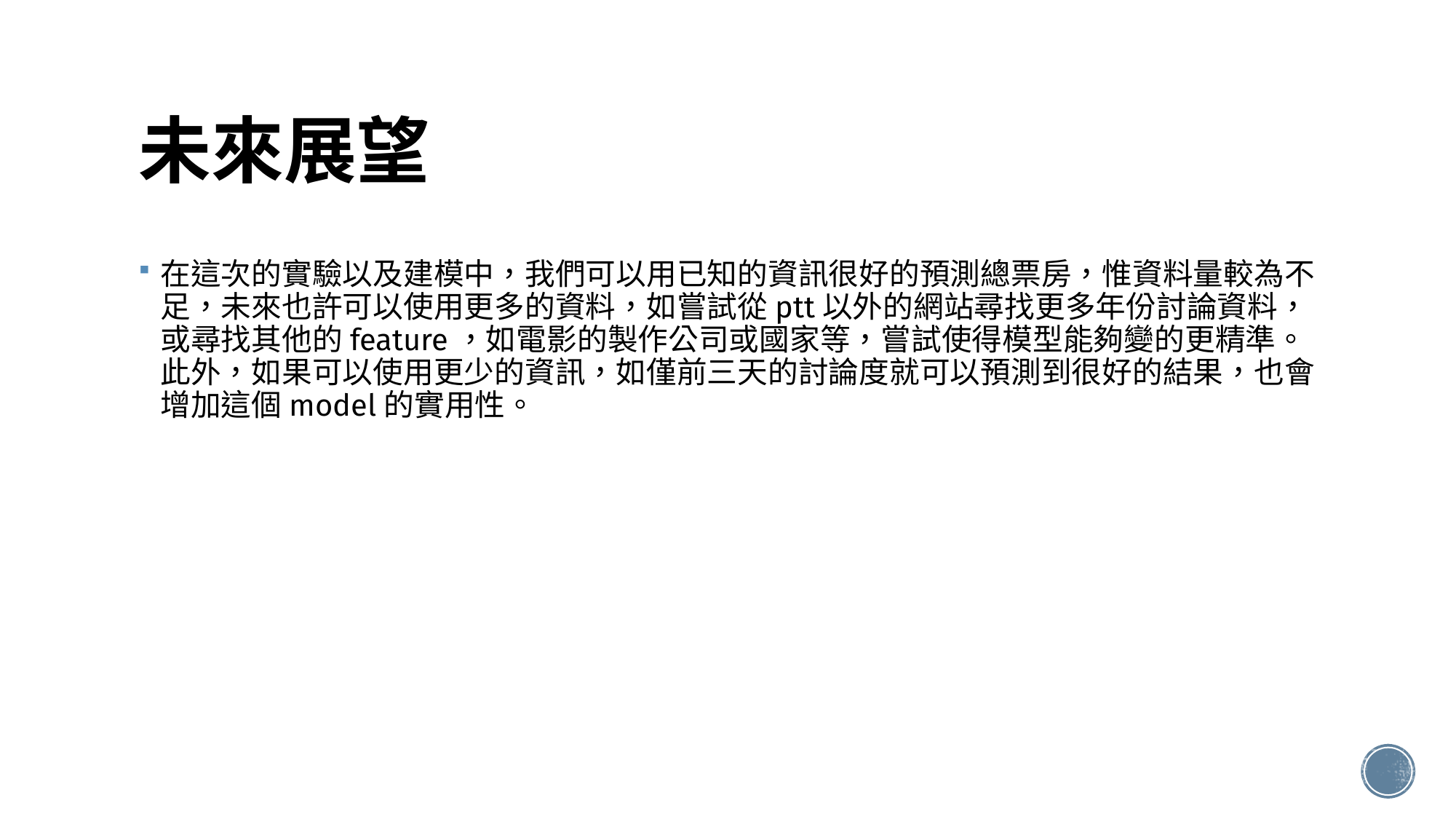

# 未來展望
在這次的實驗以及建模中，我們可以用已知的資訊很好的預測總票房，惟資料量較為不足，未來也許可以使用更多的資料，如嘗試從ptt以外的網站尋找更多年份討論資料，或尋找其他的feature，如電影的製作公司或國家等，嘗試使得模型能夠變的更精準。此外，如果可以使用更少的資訊，如僅前三天的討論度就可以預測到很好的結果，也會增加這個model的實用性。